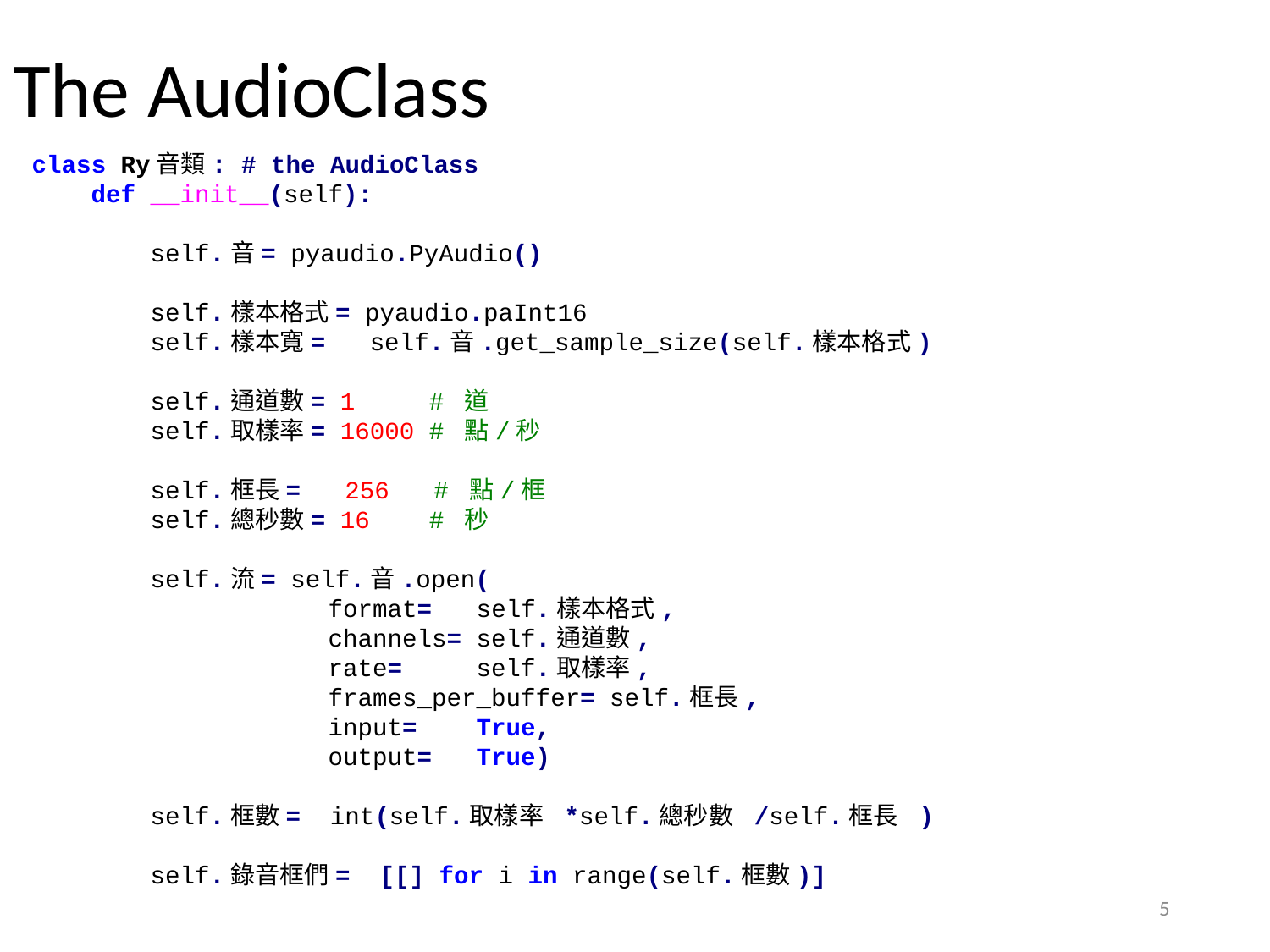

The AudioClass
class Ry音類: # the AudioClass
    def __init__(self):

        self.音= pyaudio.PyAudio()

        self.樣本格式= pyaudio.paInt16
        self.樣本寬=   self.音.get_sample_size(self.樣本格式)

        self.通道數= 1     # 道
        self.取樣率= 16000 # 點/秒

        self.框長=   256   # 點/框
        self.總秒數= 16    # 秒

        self.流= self.音.open(
                    format=   self.樣本格式,
                    channels= self.通道數,
                    rate=     self.取樣率,
                    frames_per_buffer= self.框長,
                    input=    True,
                    output=   True)

        self.框數=  int(self.取樣率 *self.總秒數 /self.框長 )

        self.錄音框們=  [[] for i in range(self.框數)]
5